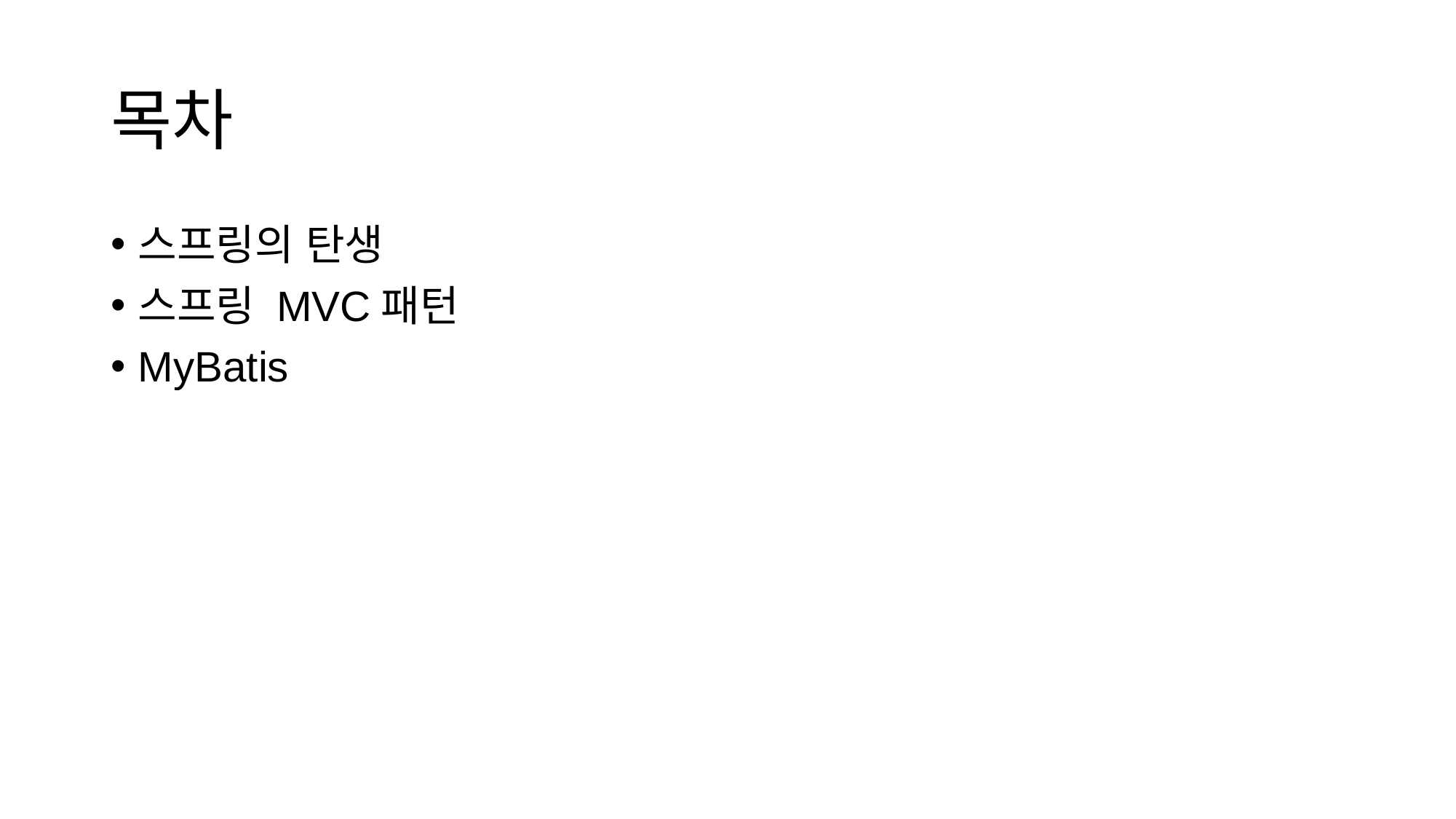

# 목차
스프링의 탄생
스프링 MVC패턴
MyBatis